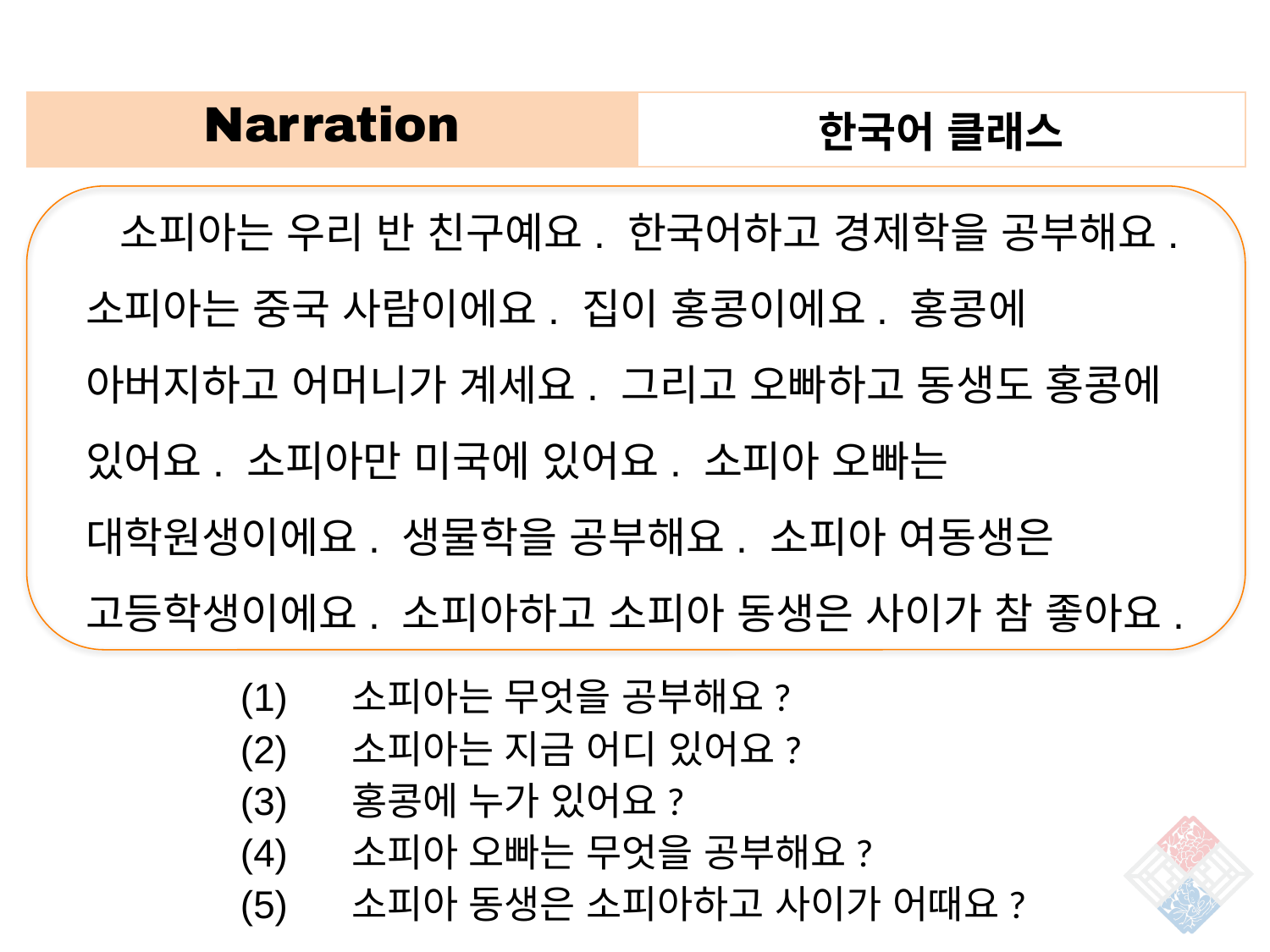

| Narration | 한국어 클래스 |
| --- | --- |
  소피아는 우리 반 친구예요. 한국어하고 경제학을 공부해요. 소피아는 중국 사람이에요. 집이 홍콩이에요. 홍콩에 아버지하고 어머니가 계세요. 그리고 오빠하고 동생도 홍콩에 있어요. 소피아만 미국에 있어요. 소피아 오빠는 대학원생이에요. 생물학을 공부해요. 소피아 여동생은 고등학생이에요. 소피아하고 소피아 동생은 사이가 참 좋아요.

     소피아는 무엇을 공부해요?
     소피아는 지금 어디 있어요?
     홍콩에 누가 있어요?
     소피아 오빠는 무엇을 공부해요?
     소피아 동생은 소피아하고 사이가 어때요?